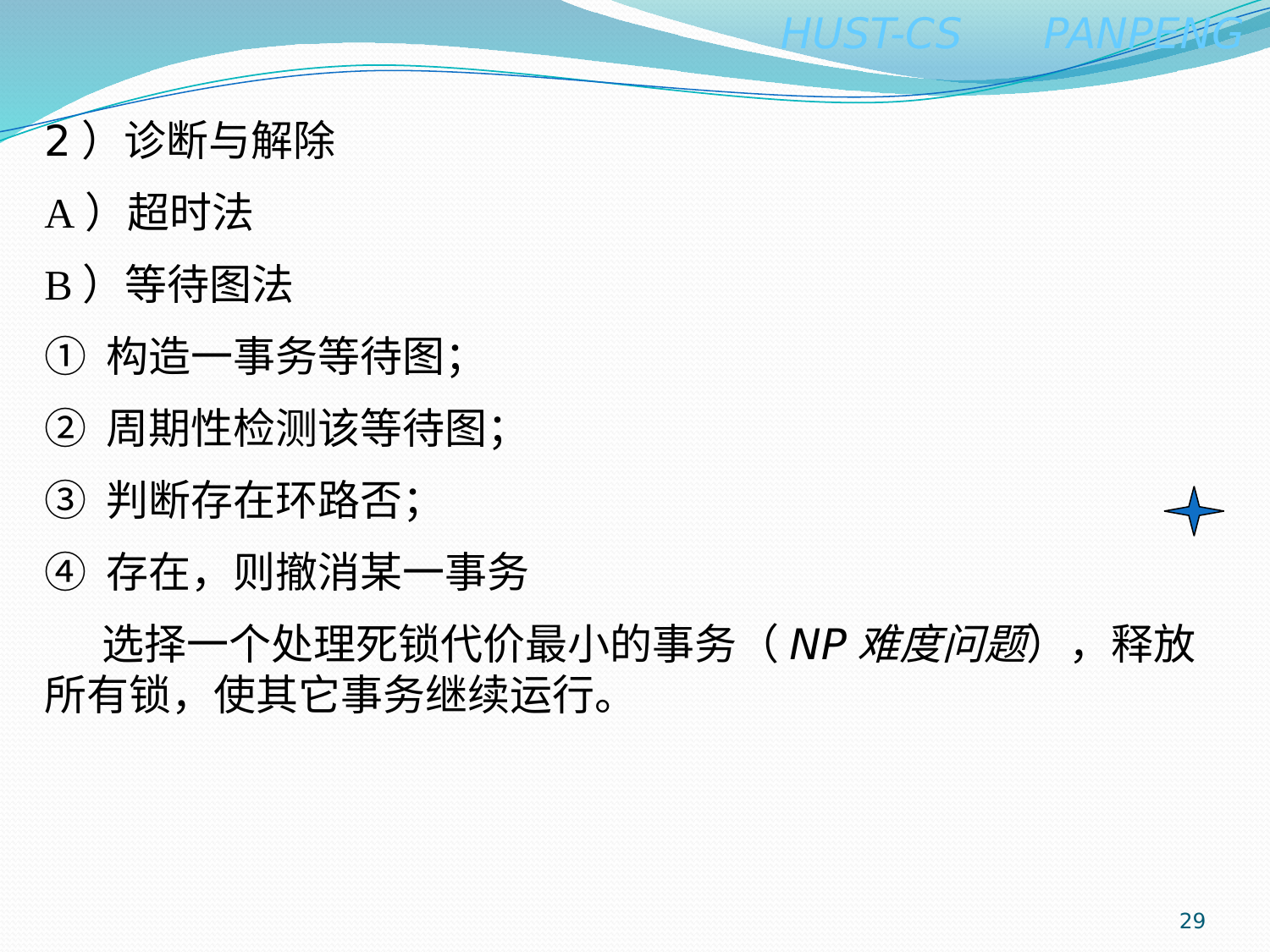

2）诊断与解除
A）超时法
B）等待图法
① 构造一事务等待图；
② 周期性检测该等待图；
③ 判断存在环路否；
④ 存在，则撤消某一事务
     选择一个处理死锁代价最小的事务（NP难度问题），释放所有锁，使其它事务继续运行。

29